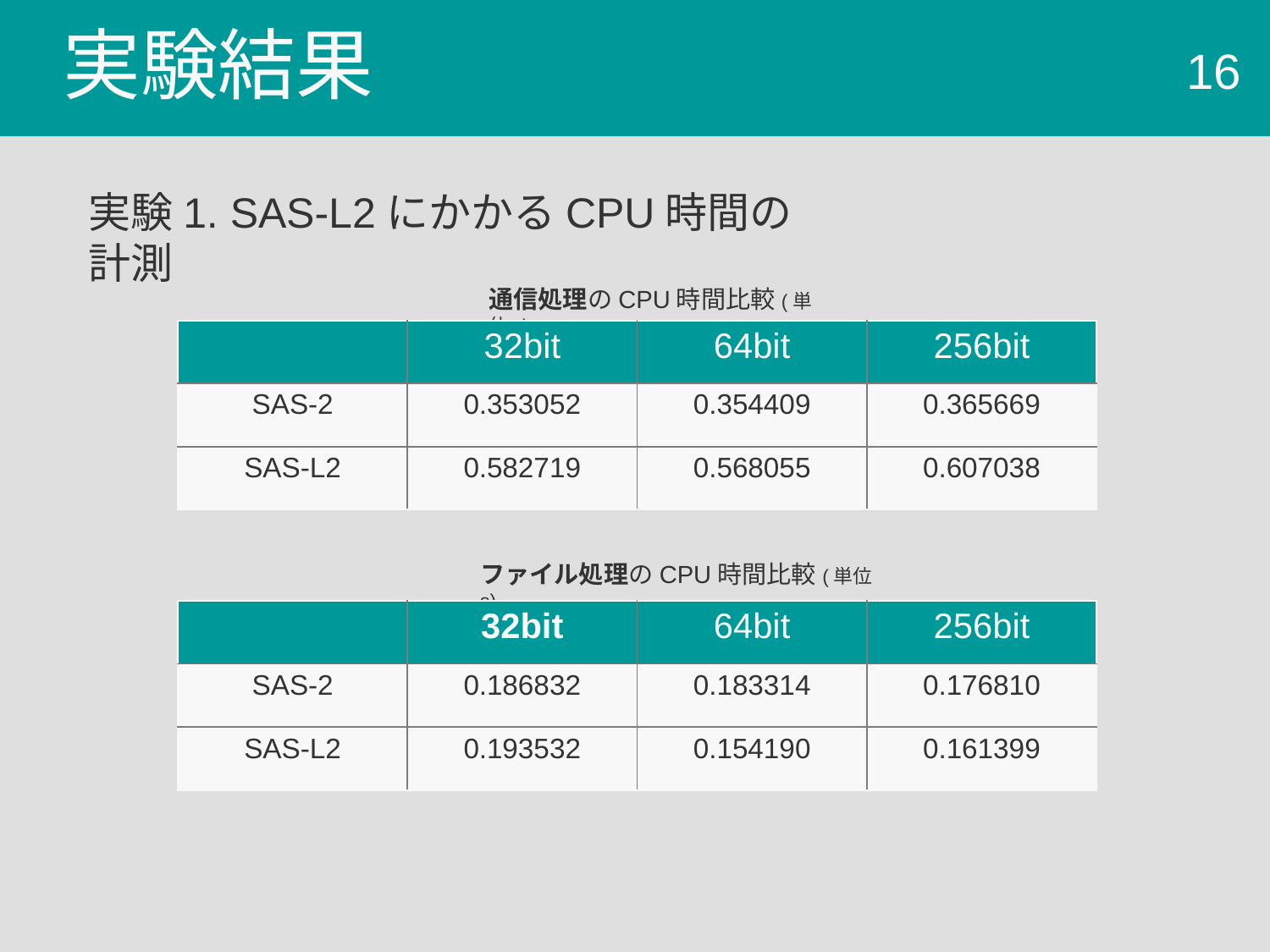

# 実験結果
16
実験1. SAS-L2にかかるCPU時間の計測
通信処理のCPU時間比較(単位s)
|  | 32bit | 64bit | 256bit |
| --- | --- | --- | --- |
| SAS-2 | 0.353052 | 0.354409 | 0.365669 |
| SAS-L2 | 0.582719 | 0.568055 | 0.607038 |
ファイル処理のCPU時間比較(単位s)
|  | 32bit | 64bit | 256bit |
| --- | --- | --- | --- |
| SAS-2 | 0.186832 | 0.183314 | 0.176810 |
| SAS-L2 | 0.193532 | 0.154190 | 0.161399 |